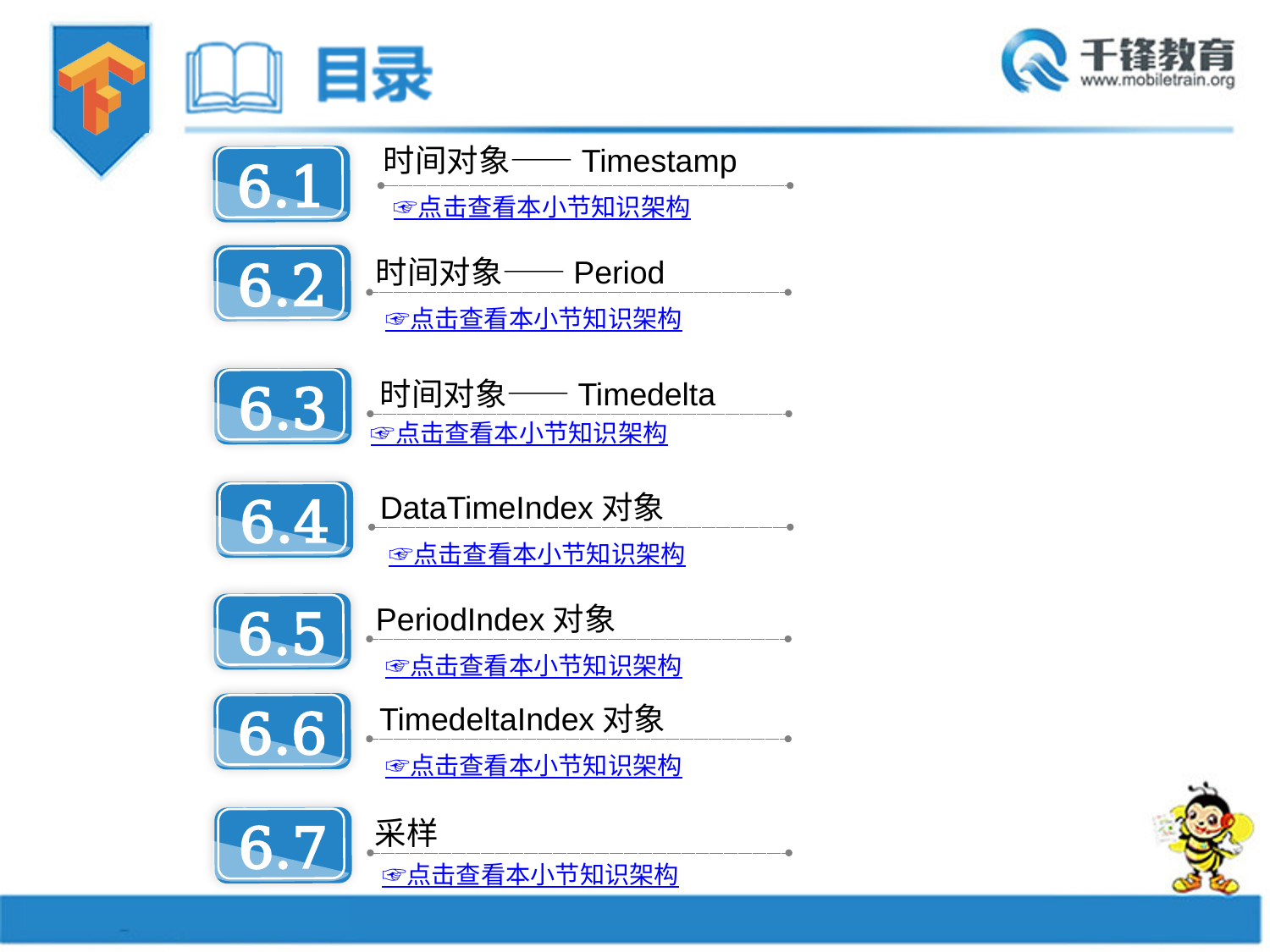

时间对象——Timestamp
6.1

☞点击查看本小节知识架构
6.2

时间对象——Period

☞点击查看本小节知识架构
时间对象——Timedelta

6.3

☞点击查看本小节知识架构
DataTimeIndex对象

6.4

☞点击查看本小节知识架构
PeriodIndex对象

6.5

☞点击查看本小节知识架构
TimedeltaIndex对象

6.6

☞点击查看本小节知识架构
采样

6.7

☞点击查看本小节知识架构